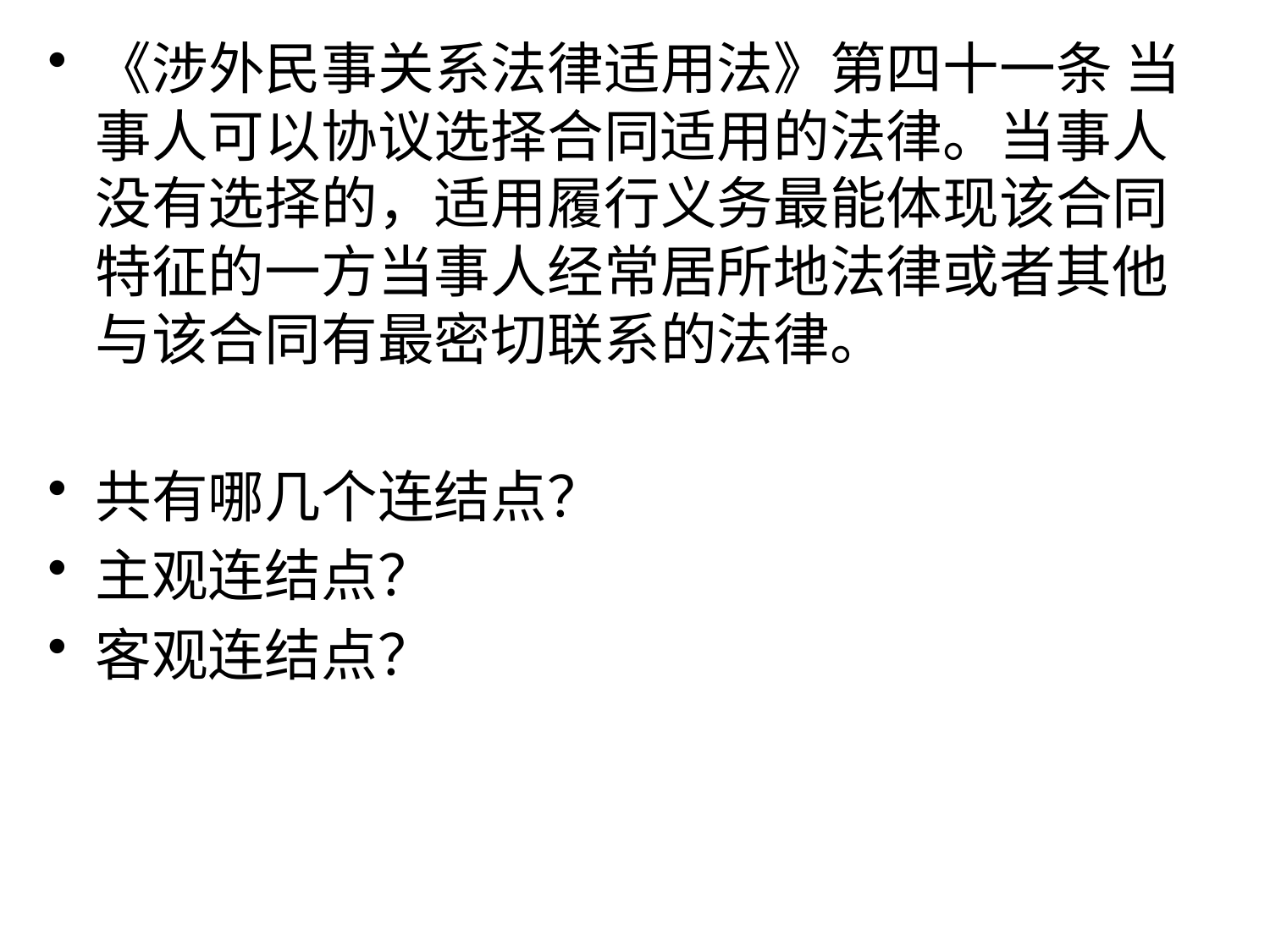

《涉外民事关系法律适用法》第四十一条 当事人可以协议选择合同适用的法律。当事人没有选择的，适用履行义务最能体现该合同特征的一方当事人经常居所地法律或者其他与该合同有最密切联系的法律。

共有哪几个连结点？
主观连结点？
客观连结点？